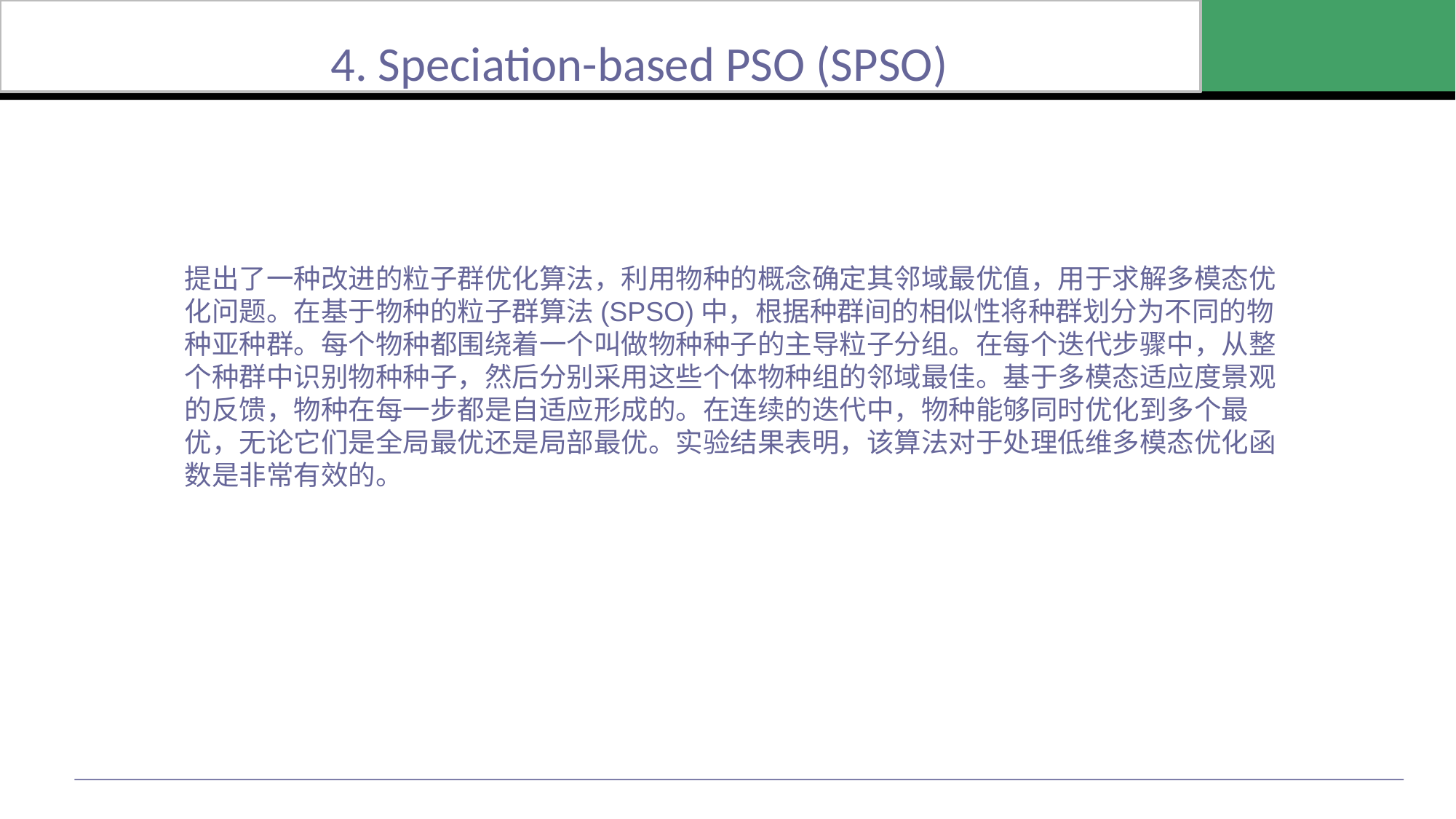

#
4. Speciation-based PSO (SPSO)

提出了一种改进的粒子群优化算法，利用物种的概念确定其邻域最优值，用于求解多模态优化问题。在基于物种的粒子群算法(SPSO)中，根据种群间的相似性将种群划分为不同的物种亚种群。每个物种都围绕着一个叫做物种种子的主导粒子分组。在每个迭代步骤中，从整个种群中识别物种种子，然后分别采用这些个体物种组的邻域最佳。基于多模态适应度景观的反馈，物种在每一步都是自适应形成的。在连续的迭代中，物种能够同时优化到多个最优，无论它们是全局最优还是局部最优。实验结果表明，该算法对于处理低维多模态优化函数是非常有效的。